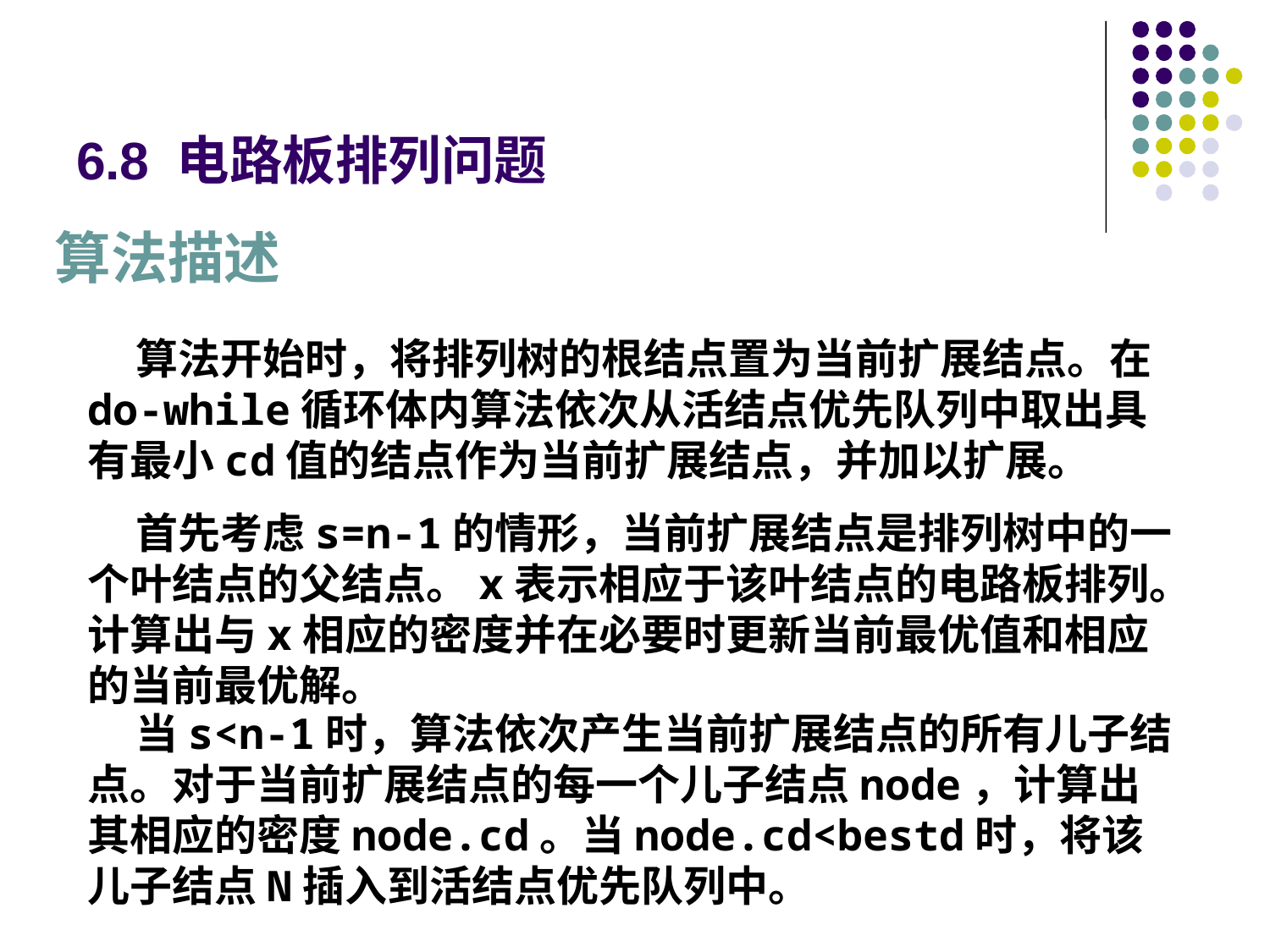

# 6.8 电路板排列问题
算法描述
    算法开始时，将排列树的根结点置为当前扩展结点。在do-while循环体内算法依次从活结点优先队列中取出具有最小cd值的结点作为当前扩展结点，并加以扩展。
    首先考虑s=n-1的情形，当前扩展结点是排列树中的一个叶结点的父结点。x表示相应于该叶结点的电路板排列。计算出与x相应的密度并在必要时更新当前最优值和相应的当前最优解。
    当s<n-1时，算法依次产生当前扩展结点的所有儿子结点。对于当前扩展结点的每一个儿子结点node，计算出其相应的密度node.cd。当node.cd<bestd时，将该儿子结点N插入到活结点优先队列中。